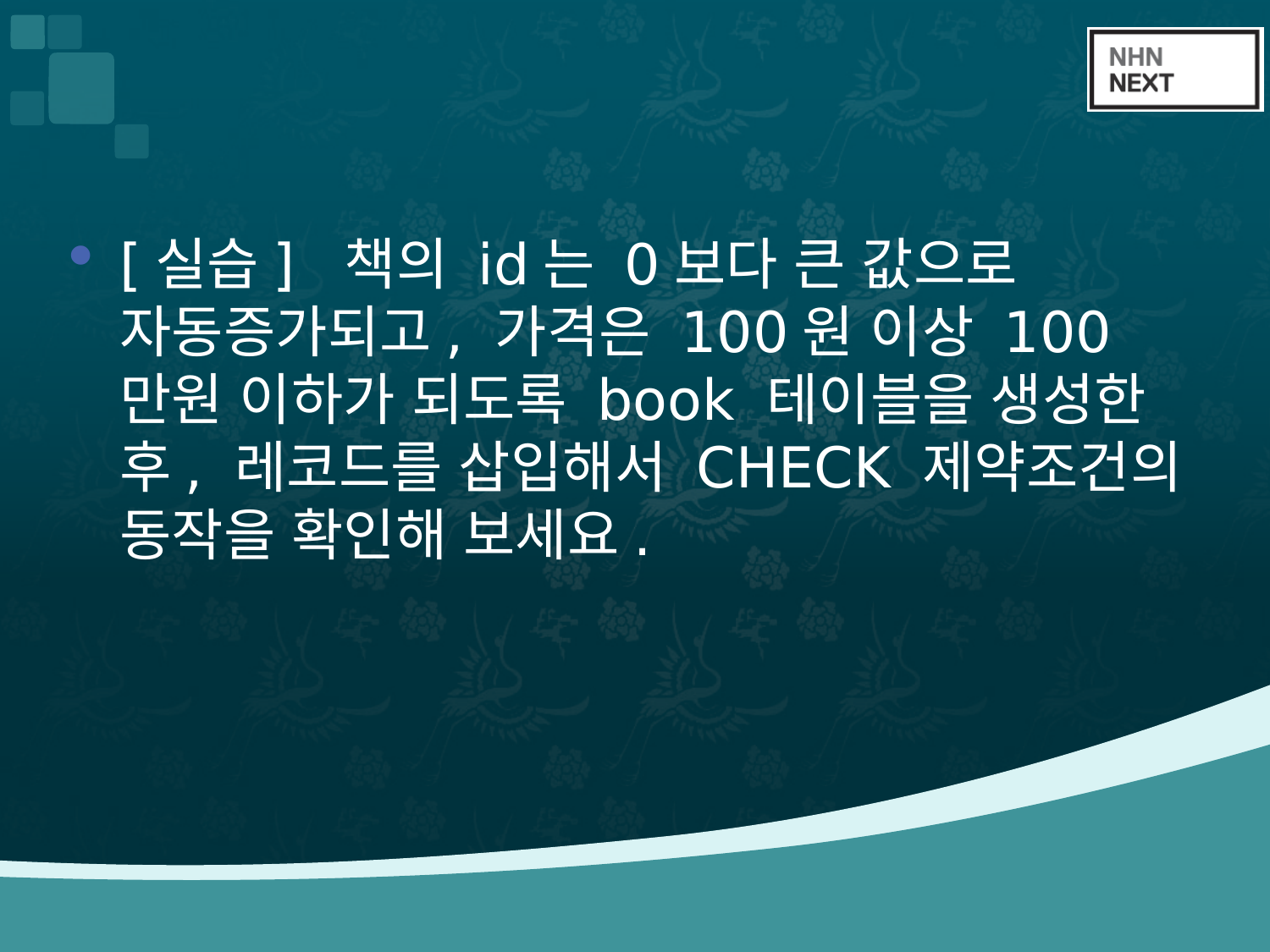

#
[실습]  책의 id는 0보다 큰 값으로 자동증가되고, 가격은 100원 이상 100만원 이하가 되도록 book 테이블을 생성한 후, 레코드를 삽입해서 CHECK 제약조건의 동작을 확인해 보세요.